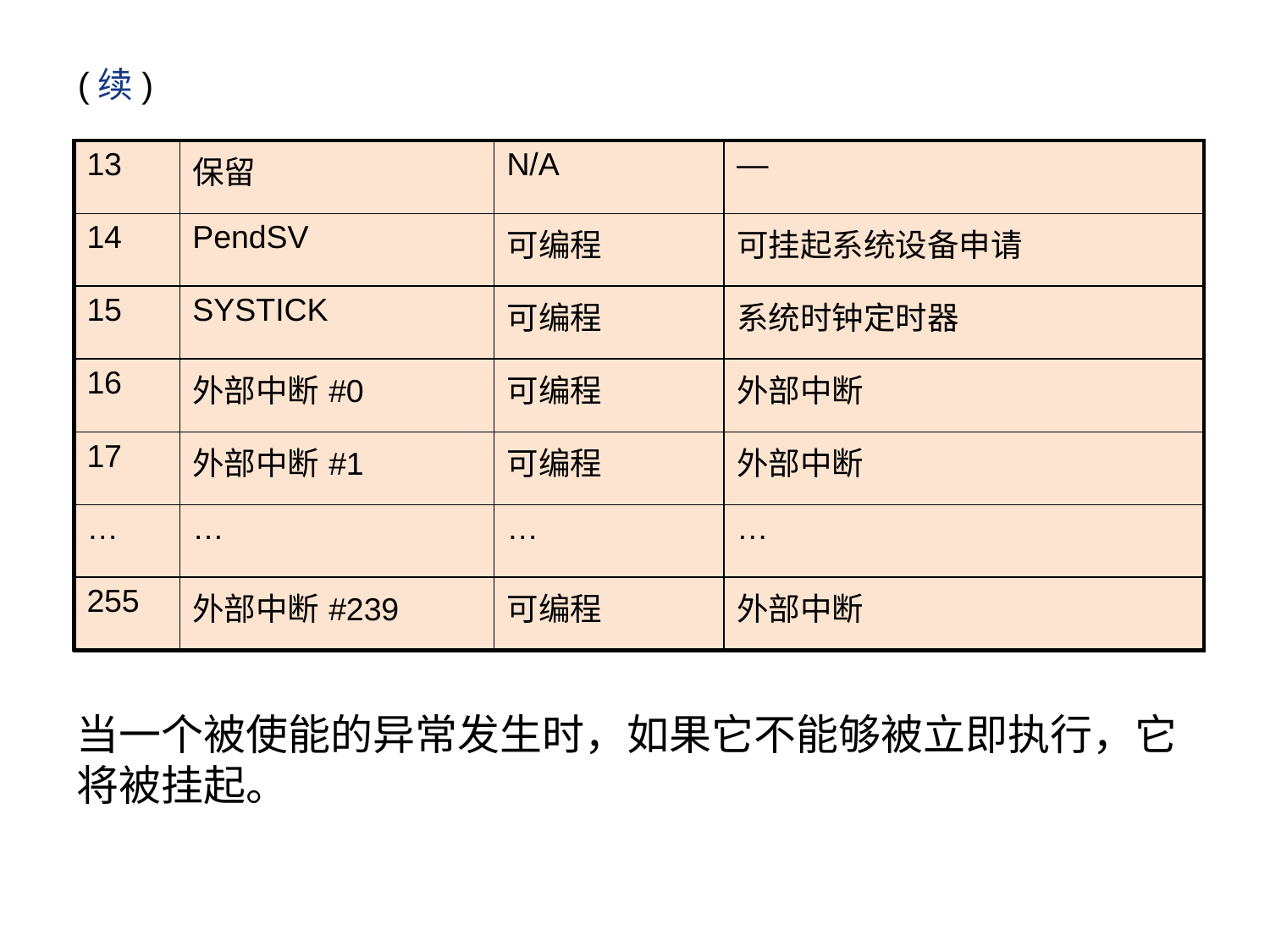

(续)
| 13 | 保留 | N/A | — |
| --- | --- | --- | --- |
| 14 | PendSV | 可编程 | 可挂起系统设备申请 |
| 15 | SYSTICK | 可编程 | 系统时钟定时器 |
| 16 | 外部中断#0 | 可编程 | 外部中断 |
| 17 | 外部中断#1 | 可编程 | 外部中断 |
| … | … | … | … |
| 255 | 外部中断#239 | 可编程 | 外部中断 |
当一个被使能的异常发生时，如果它不能够被立即执行，它将被挂起。